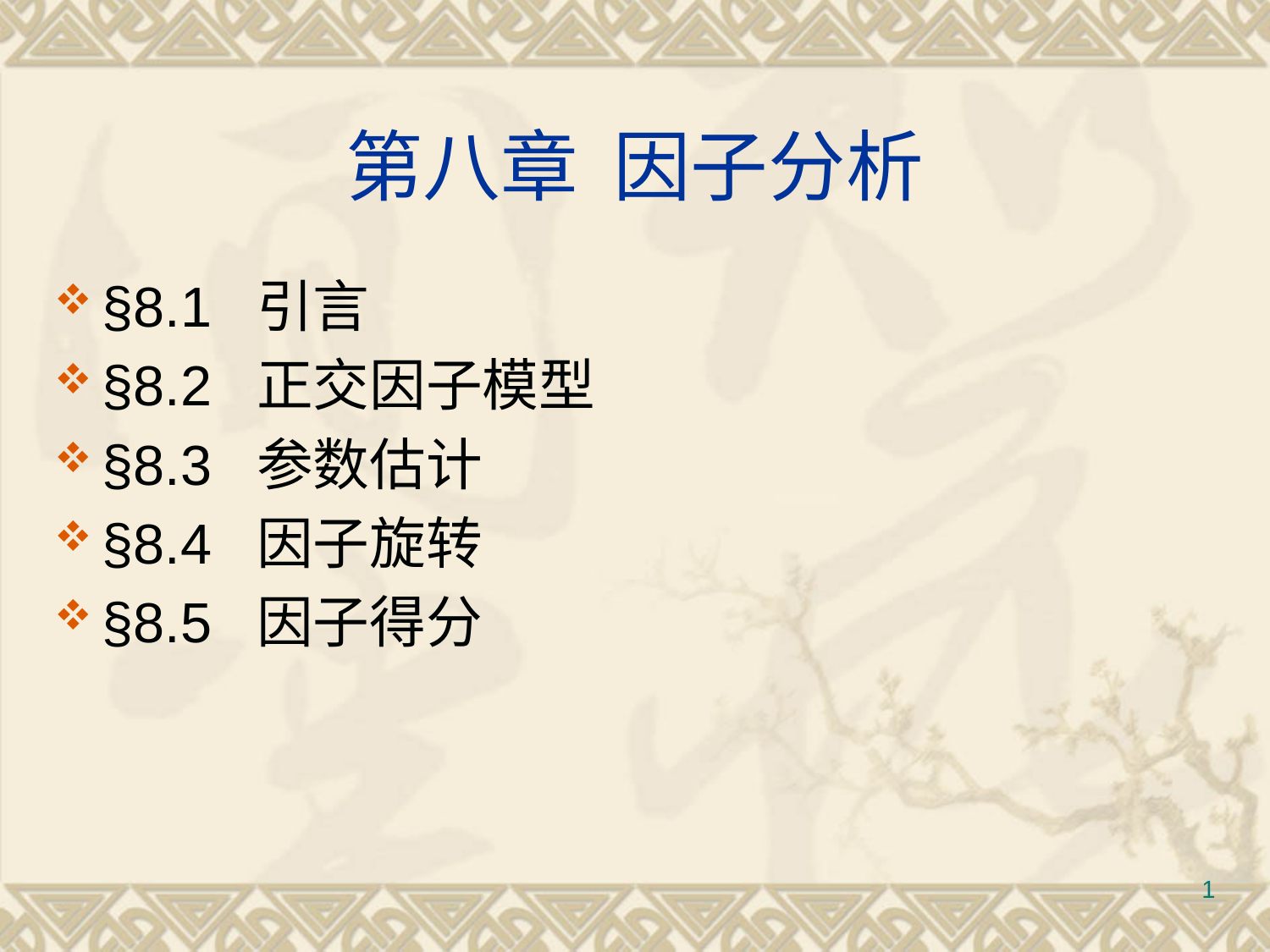

# 第八章  因子分析
§8.1  引言
§8.2  正交因子模型
§8.3  参数估计
§8.4  因子旋转
§8.5  因子得分
1